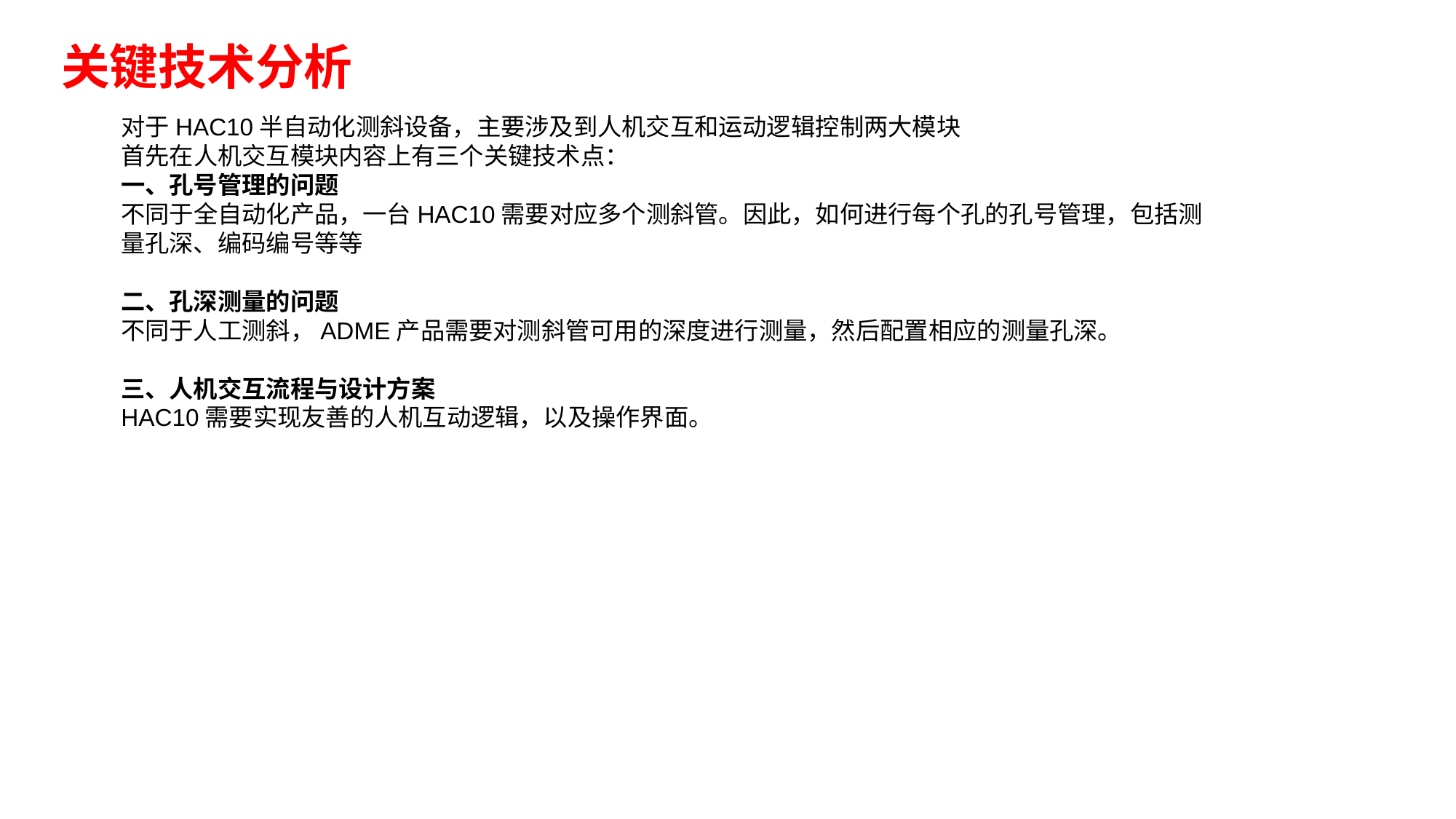

关键技术分析
对于HAC10半自动化测斜设备，主要涉及到人机交互和运动逻辑控制两大模块
首先在人机交互模块内容上有三个关键技术点：
一、孔号管理的问题
不同于全自动化产品，一台HAC10需要对应多个测斜管。因此，如何进行每个孔的孔号管理，包括测
量孔深、编码编号等等

二、孔深测量的问题
不同于人工测斜，ADME产品需要对测斜管可用的深度进行测量，然后配置相应的测量孔深。

三、人机交互流程与设计方案
HAC10需要实现友善的人机互动逻辑，以及操作界面。